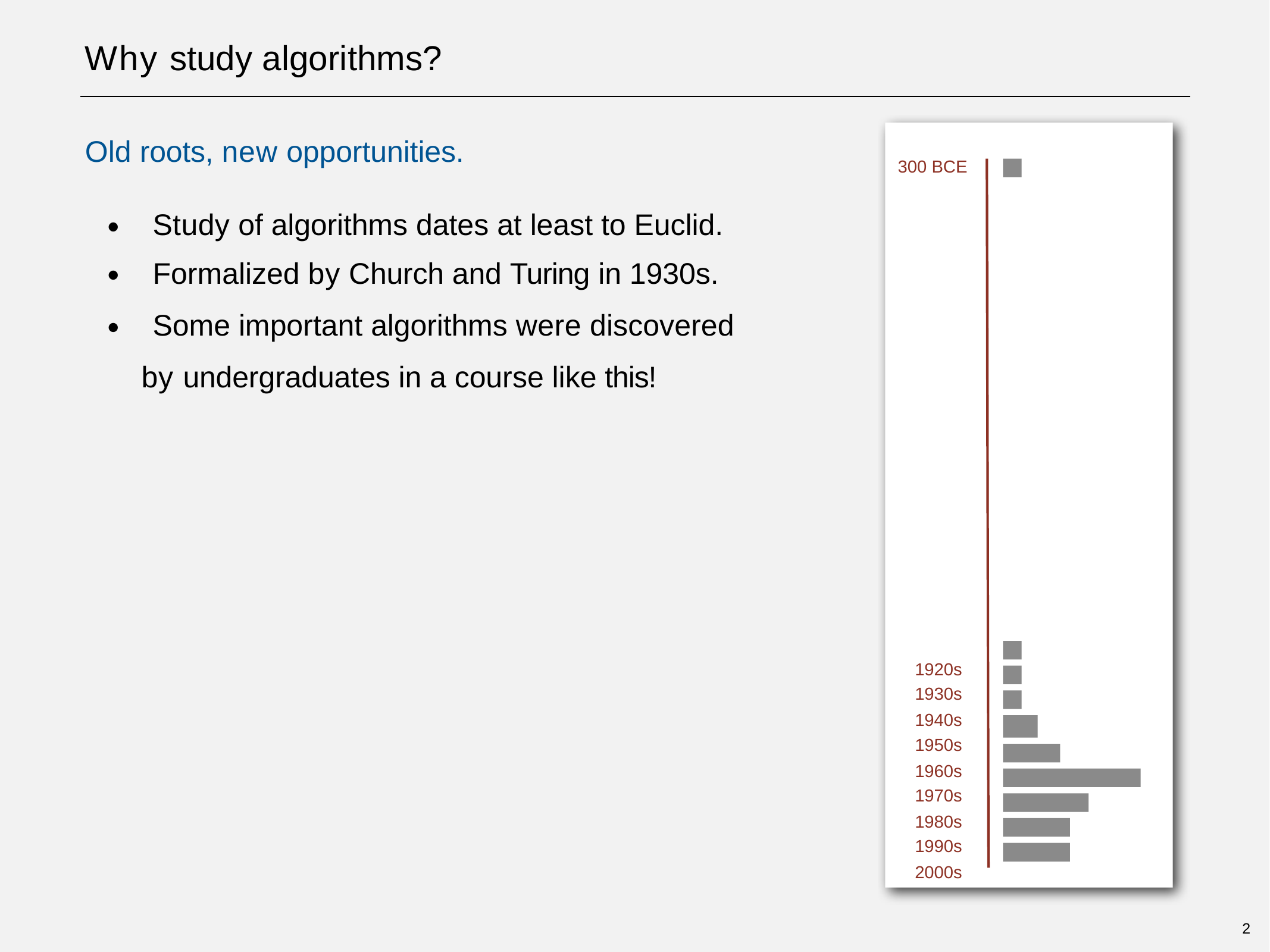

# Why study algorithms?

Old roots, new opportunities.
300 BCE

1920s
1930s
1940s
1950s
1960s
1970s
1980s
1990s
2000s

・Study of algorithms dates at least to Euclid.
・Formalized by Church and Turing in 1930s.
・Some important algorithms were discovered  by undergraduates in a course like this!

2